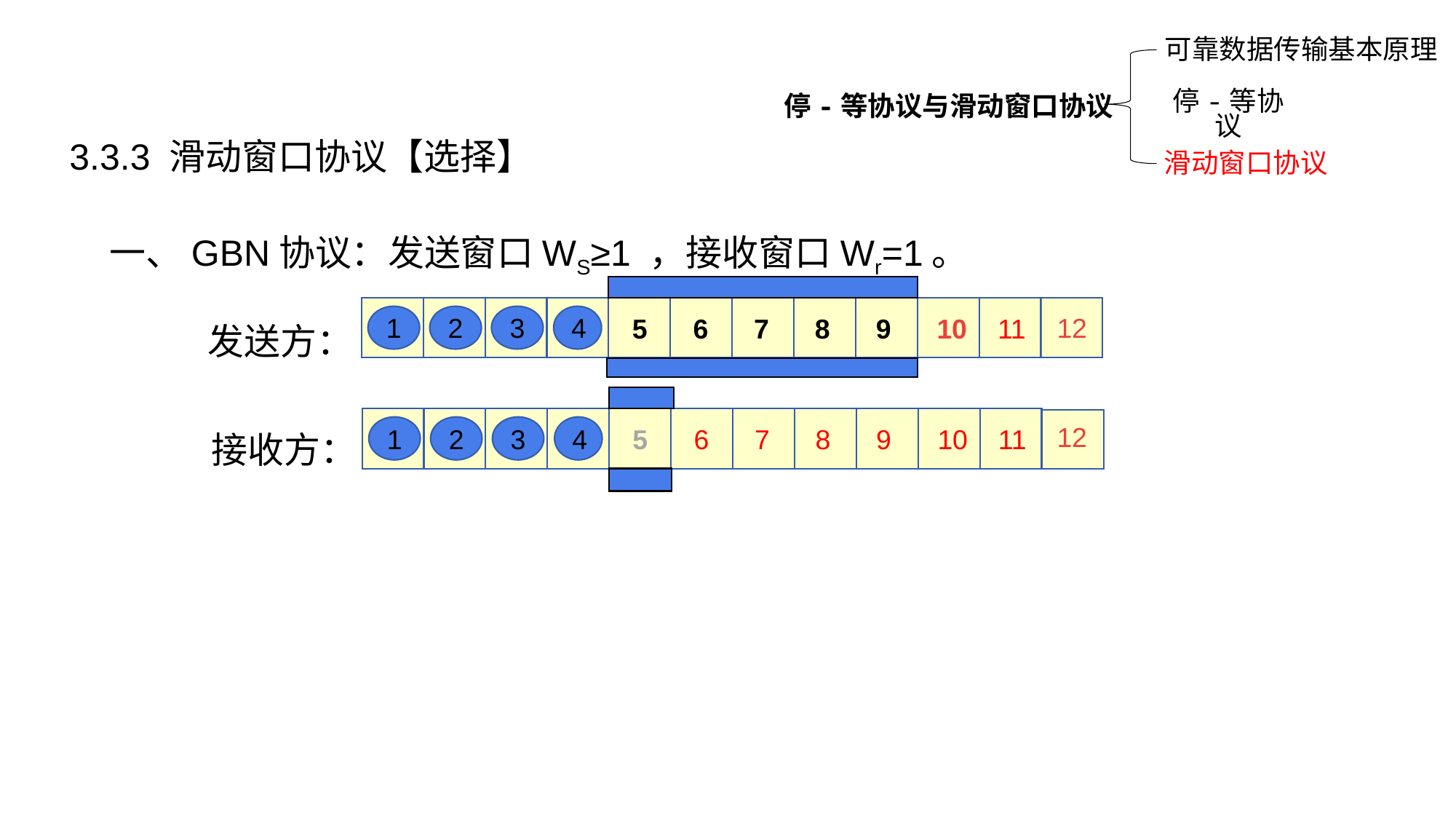

可靠数据传输基本原理

停-等协议与滑动窗口协议
停-等协议
滑动窗口协议
3.3.3 滑动窗口协议【选择】
一、GBN协议：发送窗口WS≥1 ，接收窗口Wr=1。

发送方：
12

3

12
1
1      2       3      4      5      6      7      8      9      10    11
2
3
4

接收方：

3

12
1
1      2       3      4      5      6      7      8      9      10    11
2
3
4